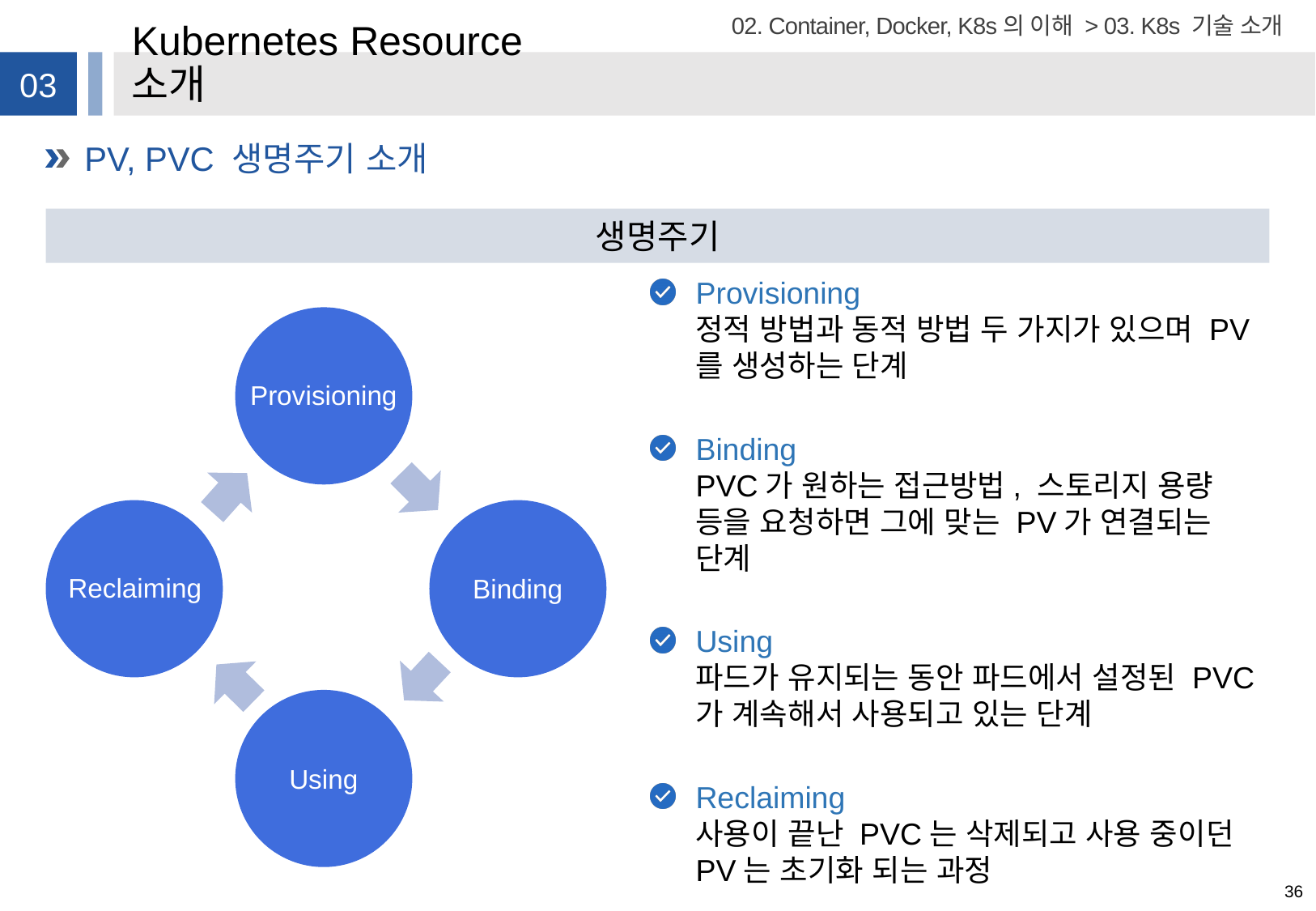

02. Container, Docker, K8s의 이해 > 03. K8s 기술 소개
# Kubernetes Resource 소개
03
PV, PVC 생명주기 소개
생명주기
Provisioning
정적 방법과 동적 방법 두 가지가 있으며 PV를 생성하는 단계
Binding
PVC가 원하는 접근방법, 스토리지 용량 등을 요청하면 그에 맞는 PV가 연결되는 단계
Using
파드가 유지되는 동안 파드에서 설정된 PVC가 계속해서 사용되고 있는 단계
Reclaiming
사용이 끝난 PVC는 삭제되고 사용 중이던 PV는 초기화 되는 과정

Provisioning

Reclaiming
Binding

Using
36